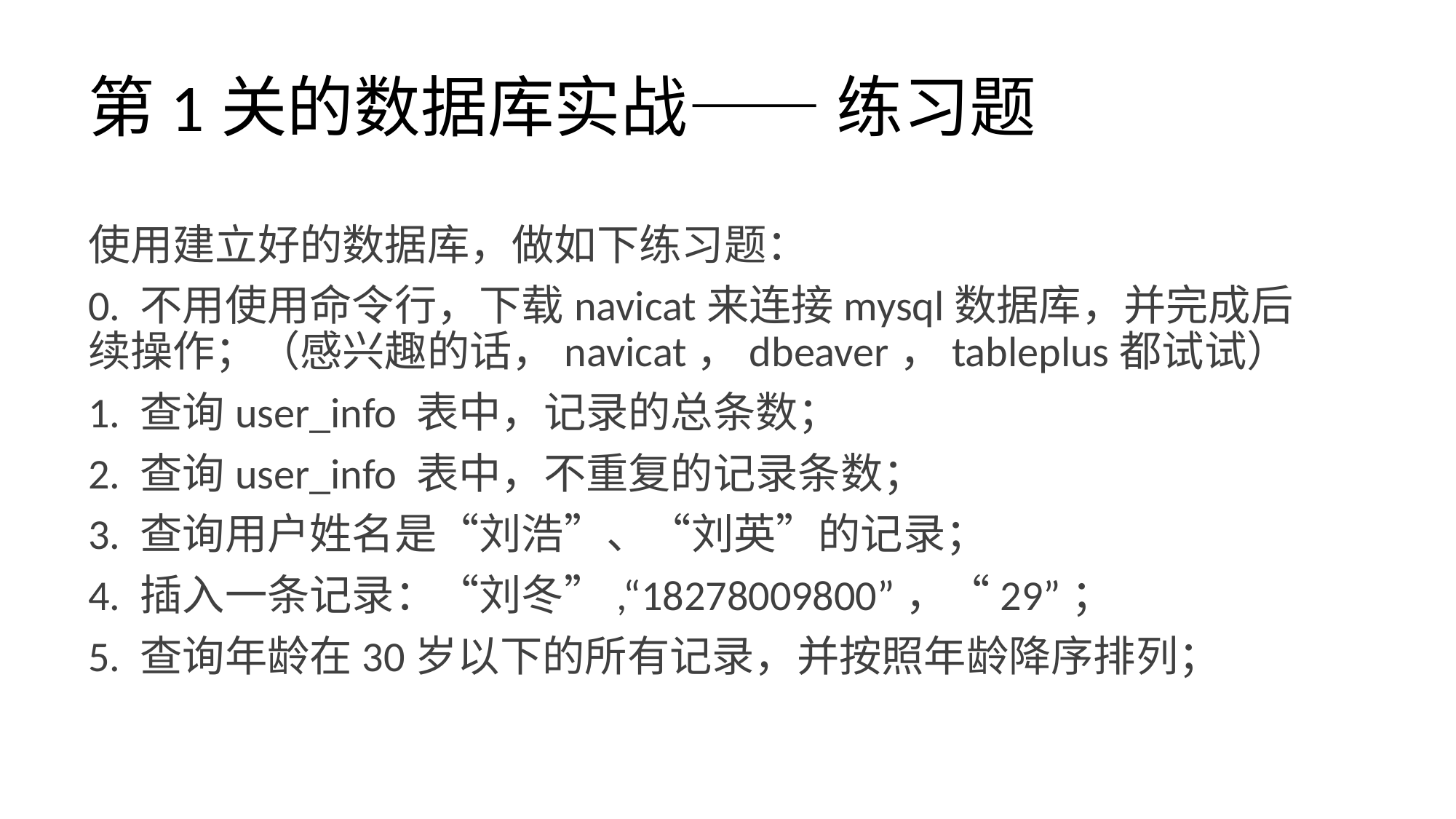

# 第1关的数据库实战—— 练习题
使用建立好的数据库，做如下练习题：
0. 不用使用命令行，下载navicat来连接mysql数据库，并完成后续操作；（感兴趣的话，navicat，dbeaver，tableplus都试试）
1. 查询user_info 表中，记录的总条数；
2. 查询user_info 表中，不重复的记录条数；
3. 查询用户姓名是“刘浩”、“刘英”的记录；
4. 插入一条记录：“刘冬”,“18278009800”，“29”；
5. 查询年龄在30岁以下的所有记录，并按照年龄降序排列；